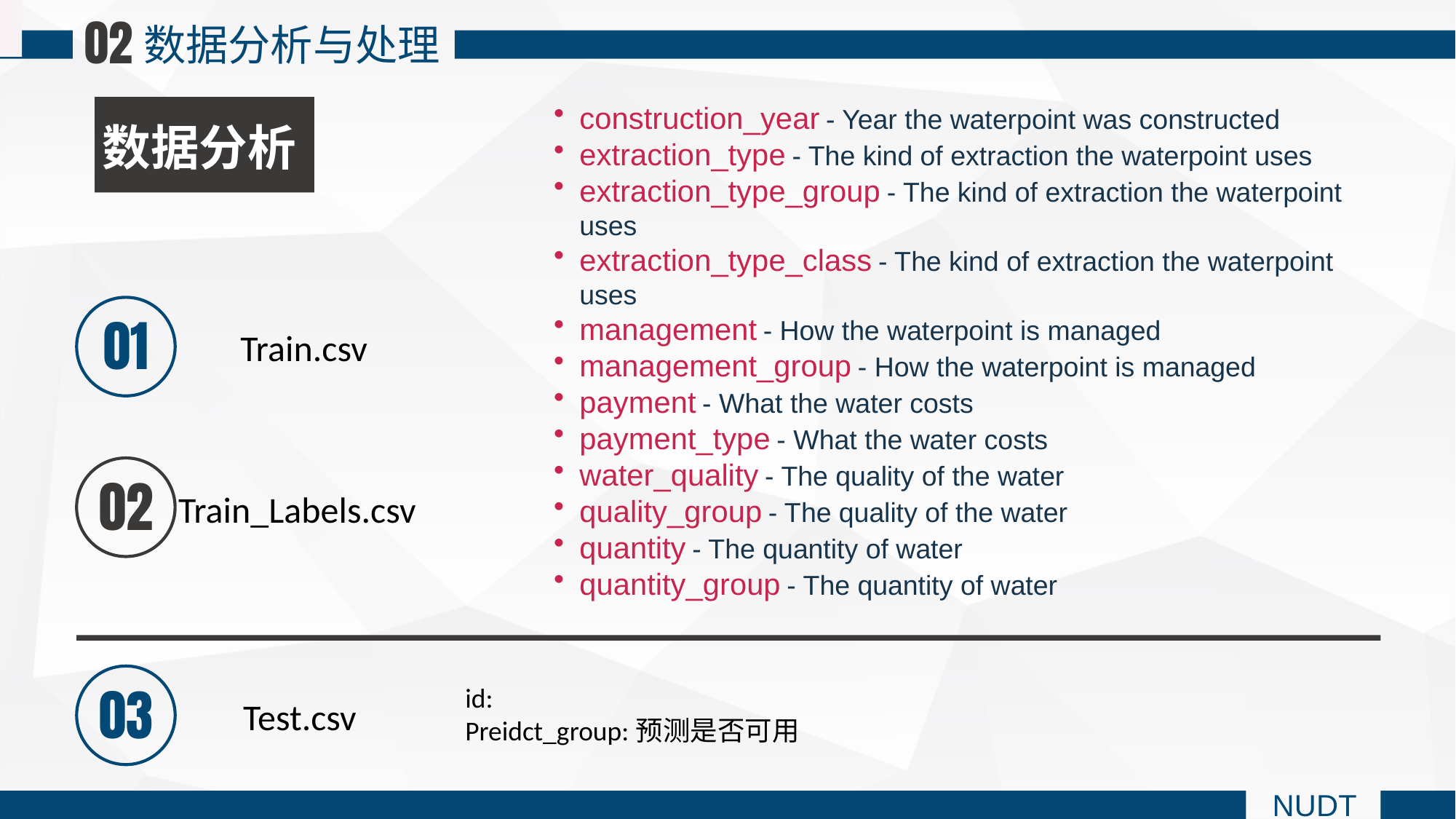

02
数据分析与处理

construction_year - Year the waterpoint was constructed
extraction_type - The kind of extraction the waterpoint uses
extraction_type_group - The kind of extraction the waterpoint uses
extraction_type_class - The kind of extraction the waterpoint uses
management - How the waterpoint is managed
management_group - How the waterpoint is managed
payment - What the water costs
payment_type - What the water costs
water_quality - The quality of the water
quality_group - The quality of the water
quantity - The quantity of water
quantity_group - The quantity of water

数据分析

01
Train.csv

02
Train_Labels.csv

03
Test.csv
id:
Preidct_group:预测是否可用
NUDT